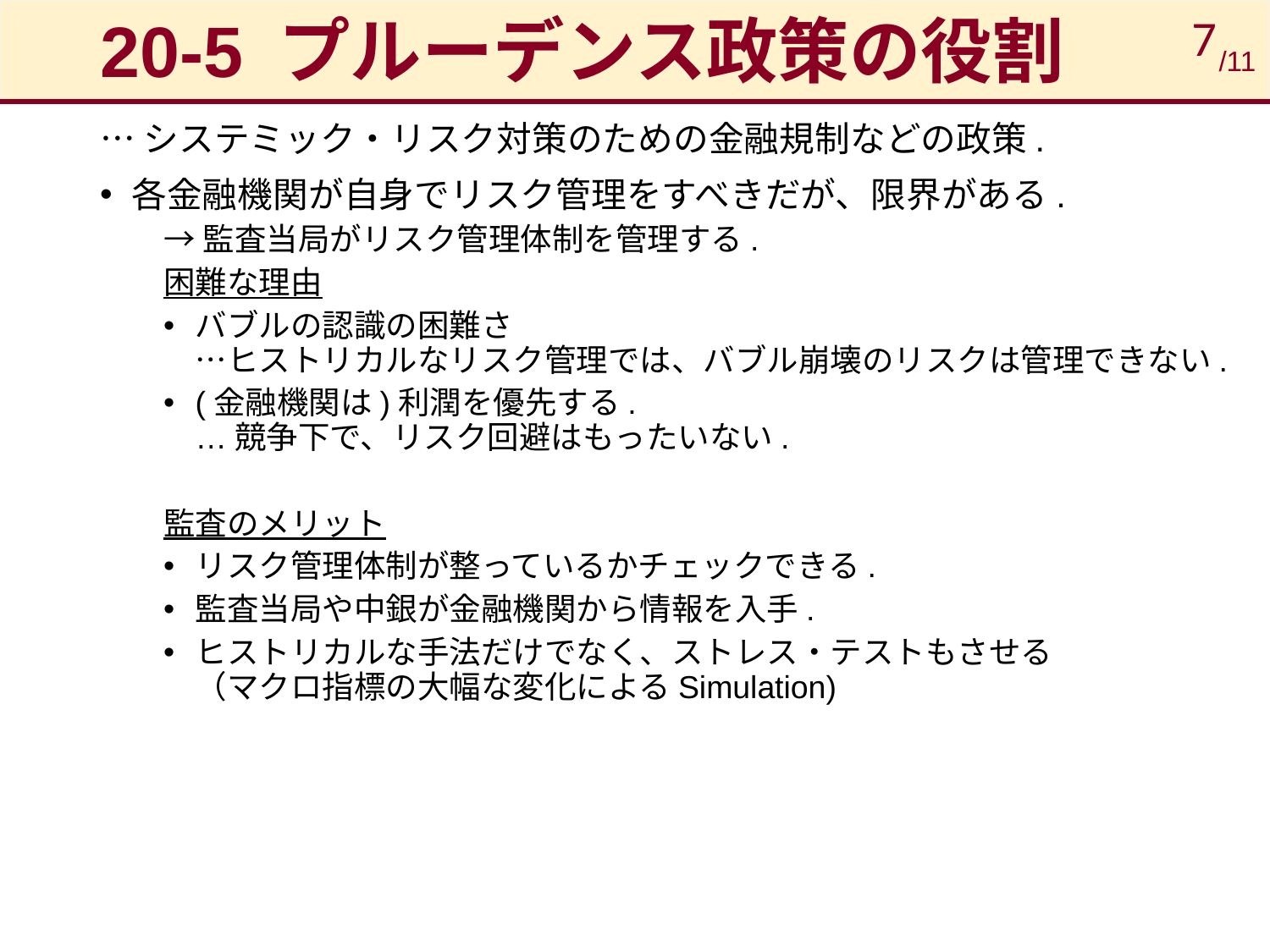

# 20-5 プルーデンス政策の役割
7
/11
…システミック・リスク対策のための金融規制などの政策.
各金融機関が自身でリスク管理をすべきだが、限界がある.
→監査当局がリスク管理体制を管理する.
困難な理由
バブルの認識の困難さ
…ヒストリカルなリスク管理では、バブル崩壊のリスクは管理できない.
(金融機関は)利潤を優先する.
…競争下で、リスク回避はもったいない.

監査のメリット
リスク管理体制が整っているかチェックできる.
監査当局や中銀が金融機関から情報を入手.
ヒストリカルな手法だけでなく、ストレス・テストもさせる
（マクロ指標の大幅な変化によるSimulation)